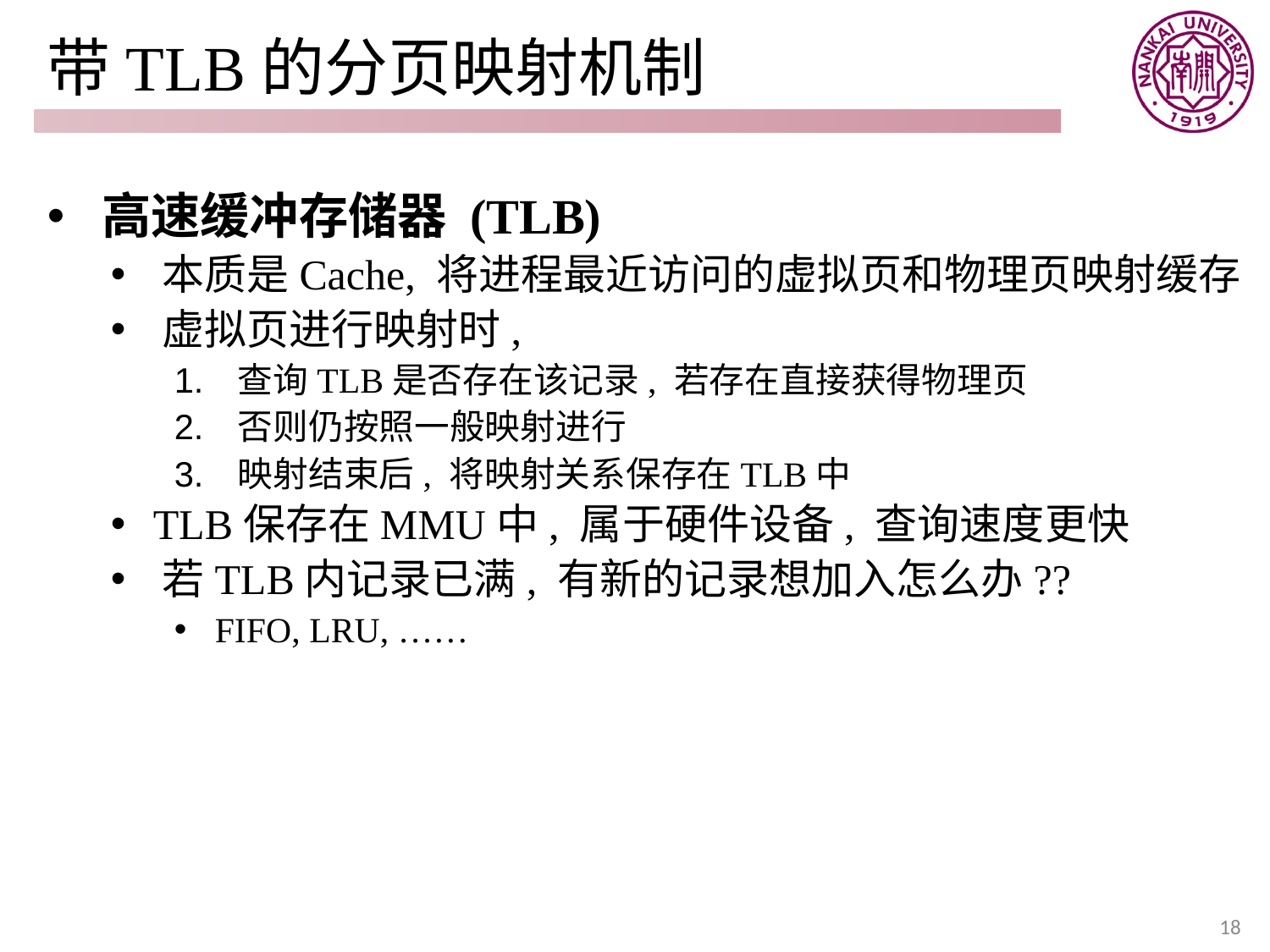

# 带TLB的分页映射机制
 高速缓冲存储器 (TLB)
 本质是Cache, 将进程最近访问的虚拟页和物理页映射缓存
 虚拟页进行映射时,
查询TLB是否存在该记录, 若存在直接获得物理页
否则仍按照一般映射进行
映射结束后, 将映射关系保存在TLB中
 TLB保存在MMU中, 属于硬件设备, 查询速度更快
 若TLB内记录已满, 有新的记录想加入怎么办??
 FIFO, LRU, ……
18